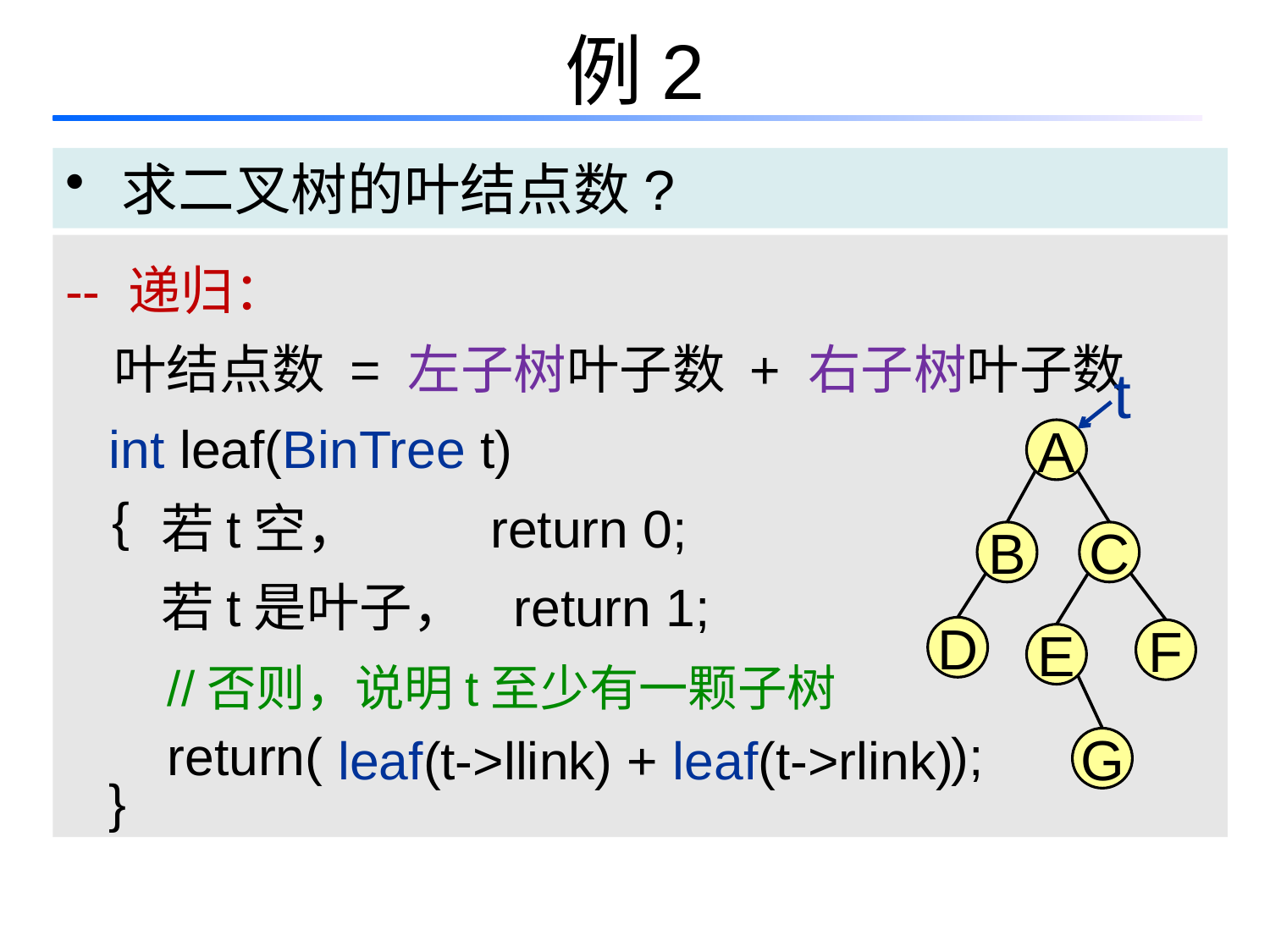

# 例2

 求二叉树的叶结点数?
-- 递归：
   叶结点数 = 左子树叶子数 + 右子树叶子数
   int leaf(BinTree t)
       若t空，          return 0;
       若t是叶子，   return 1;
       //否则，说明t至少有一颗子树
       return(                                           );
   }
t
A
 {
B
C
D
F
E
leaf(t->llink) + leaf(t->rlink)
G